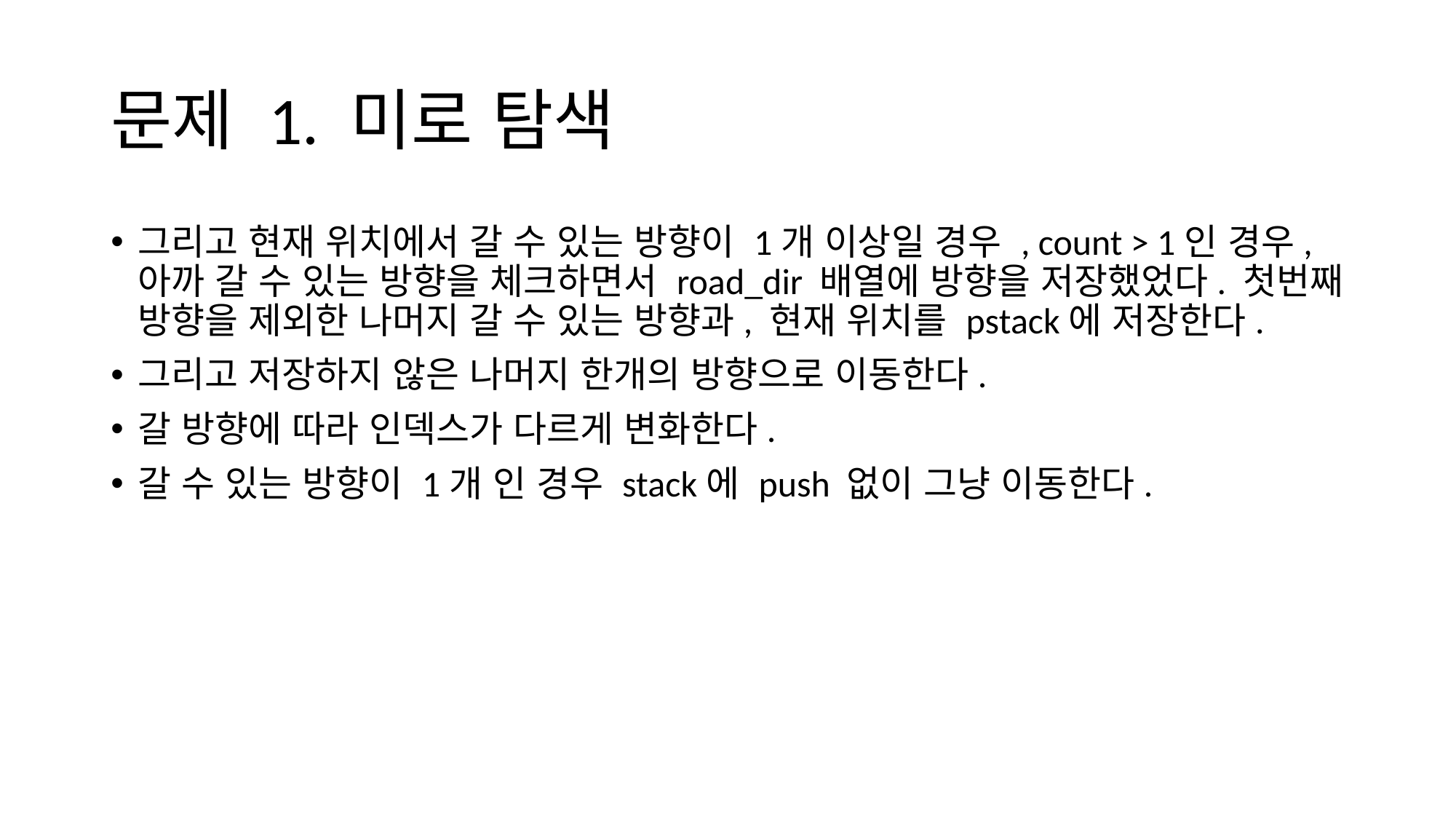

# 문제 1. 미로 탐색
그리고 현재 위치에서 갈 수 있는 방향이 1개 이상일 경우 , count > 1인 경우, 아까 갈 수 있는 방향을 체크하면서 road_dir 배열에 방향을 저장했었다. 첫번째 방향을 제외한 나머지 갈 수 있는 방향과, 현재 위치를 pstack에 저장한다.
그리고 저장하지 않은 나머지 한개의 방향으로 이동한다.
갈 방향에 따라 인덱스가 다르게 변화한다.
갈 수 있는 방향이 1개 인 경우 stack에 push 없이 그냥 이동한다.